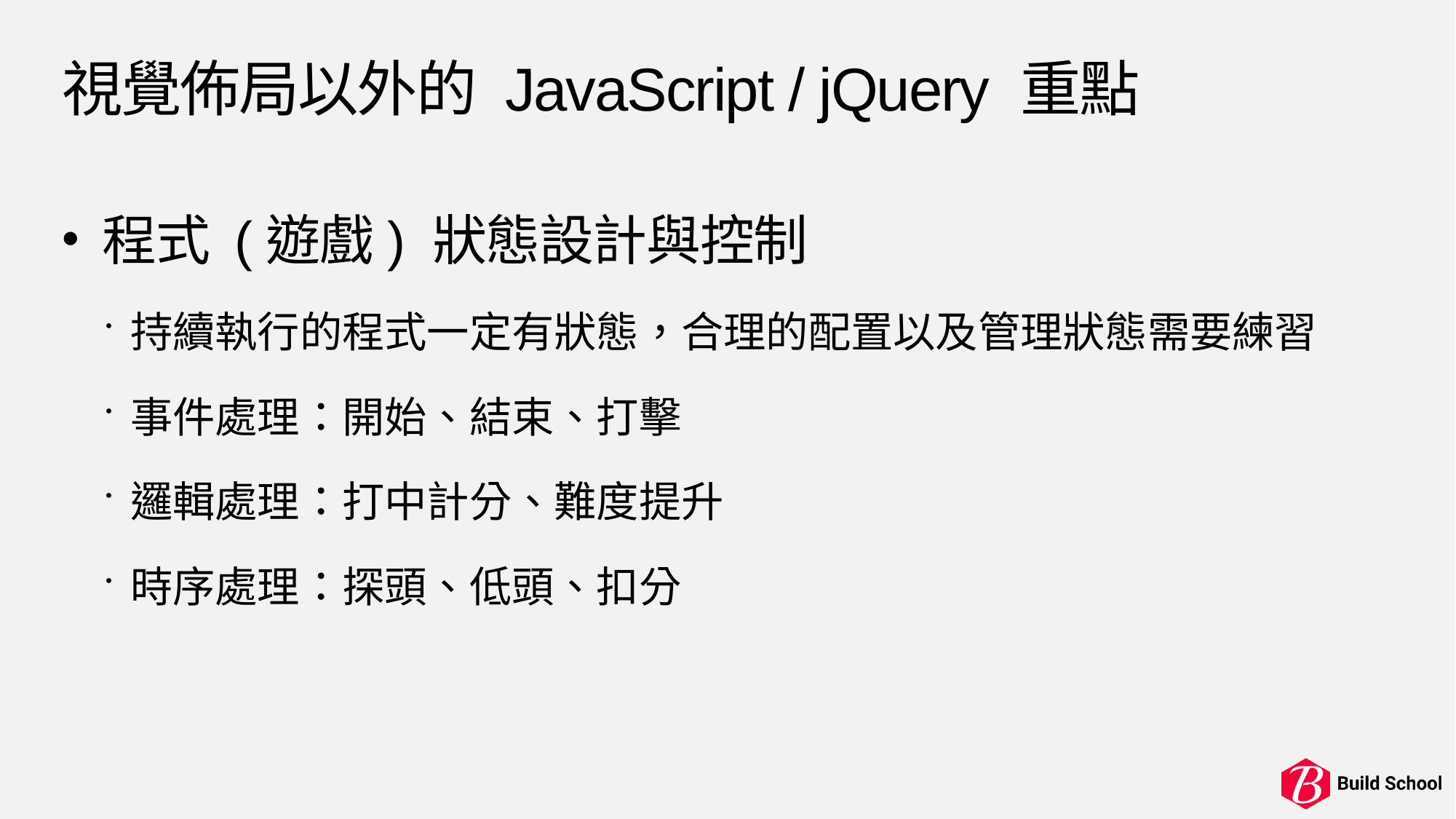

# 視覺佈局以外的 JavaScript / jQuery 重點
程式 (遊戲) 狀態設計與控制
持續執行的程式一定有狀態，合理的配置以及管理狀態需要練習
事件處理：開始、結束、打擊
邏輯處理：打中計分、難度提升
時序處理：探頭、低頭、扣分